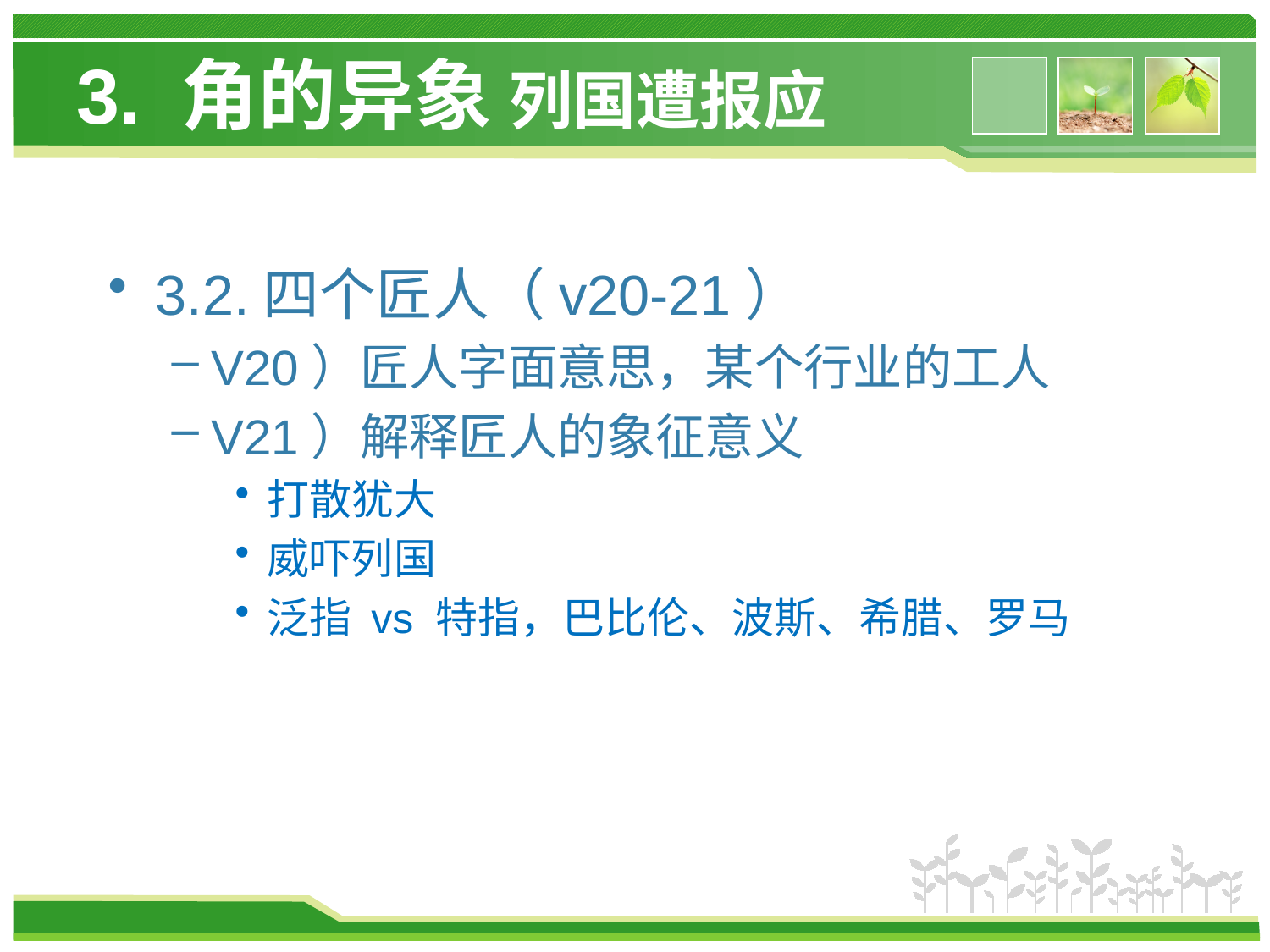

# 3. 角的异象 列国遭报应
3.2.四个匠人（v20-21）
V20）匠人字面意思，某个行业的工人
V21）解释匠人的象征意义
打散犹大
威吓列国
泛指 vs 特指，巴比伦、波斯、希腊、罗马